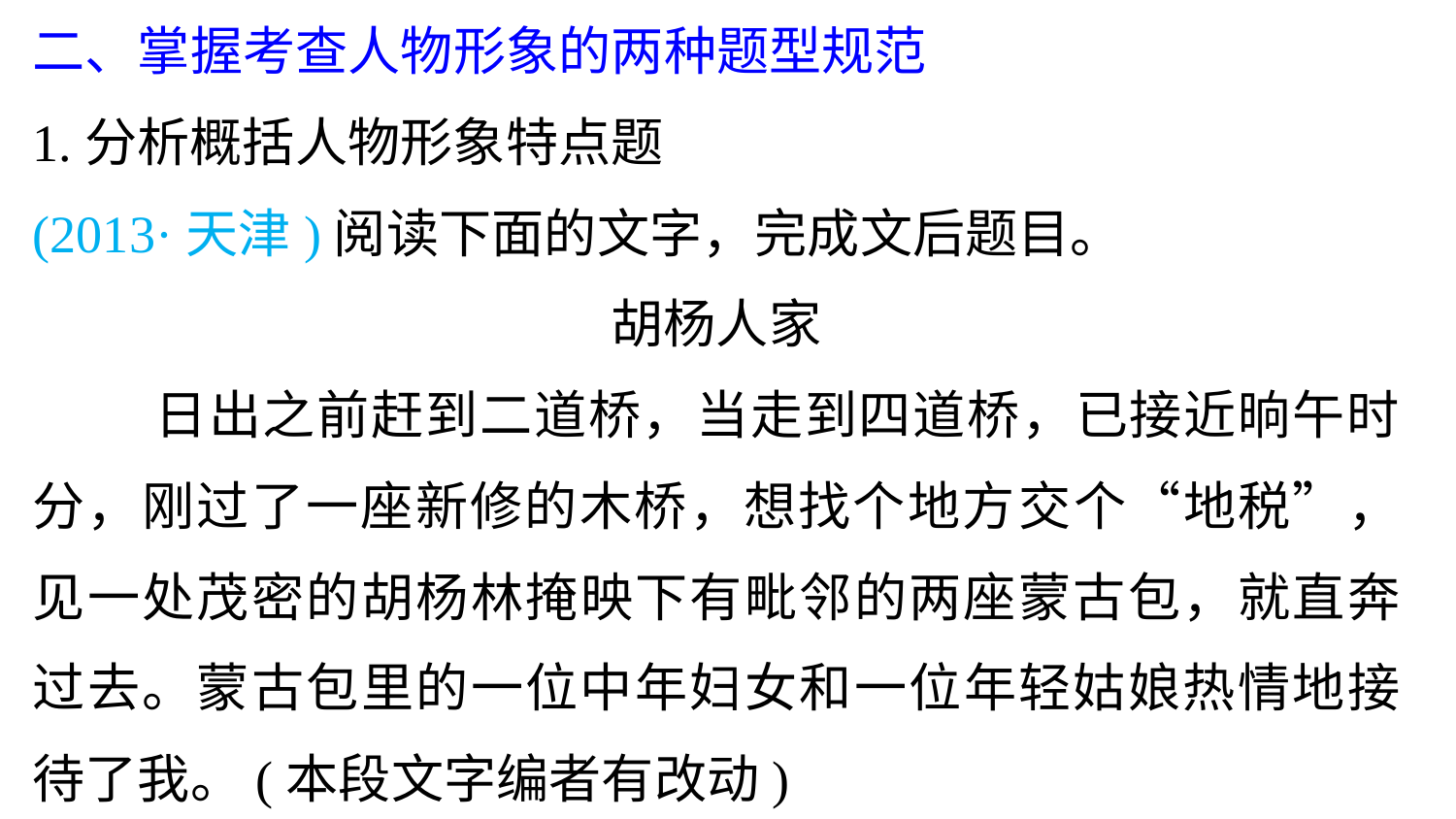

二、掌握考查人物形象的两种题型规范
1.分析概括人物形象特点题
(2013·天津)阅读下面的文字，完成文后题目。
胡杨人家
        日出之前赶到二道桥，当走到四道桥，已接近晌午时分，刚过了一座新修的木桥，想找个地方交个“地税”，见一处茂密的胡杨林掩映下有毗邻的两座蒙古包，就直奔过去。蒙古包里的一位中年妇女和一位年轻姑娘热情地接待了我。(本段文字编者有改动)